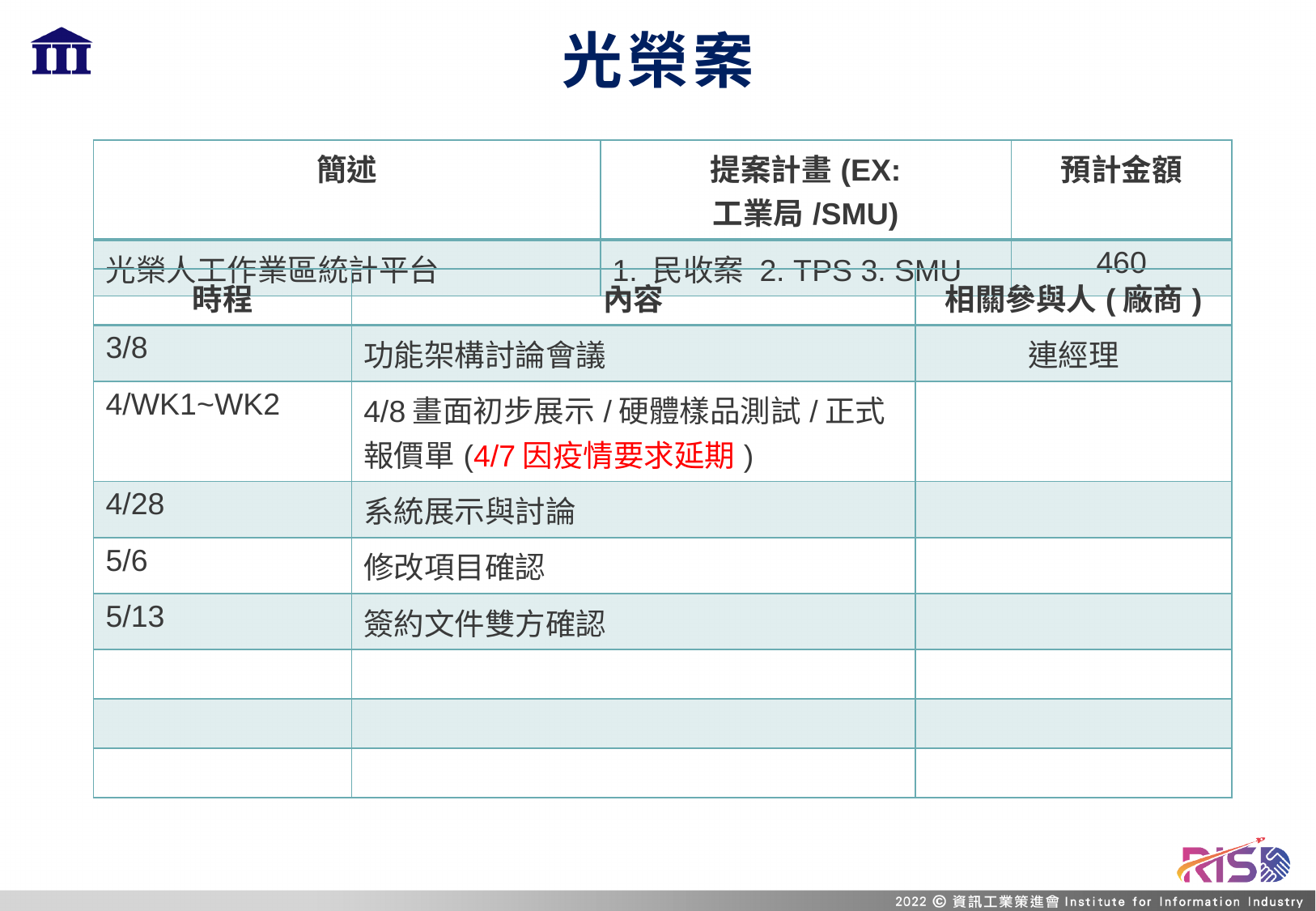

# 光榮案
| 簡述 | 提案計畫(EX: 工業局/SMU) | 預計金額 |
| --- | --- | --- |
| 光榮人工作業區統計平台 | 1. 民收案 2. TPS 3. SMU | 460 |
| 時程 | 內容 | 相關參與人(廠商) |
| --- | --- | --- |
| 3/8 | 功能架構討論會議 | 連經理 |
| 4/WK1~WK2 | 4/8畫面初步展示/硬體樣品測試/正式報價單(4/7因疫情要求延期) |  |
| 4/28 | 系統展示與討論 |  |
| 5/6 | 修改項目確認 |  |
| 5/13 | 簽約文件雙方確認 |  |
|  |  |  |
|  |  |  |
|  |  |  |